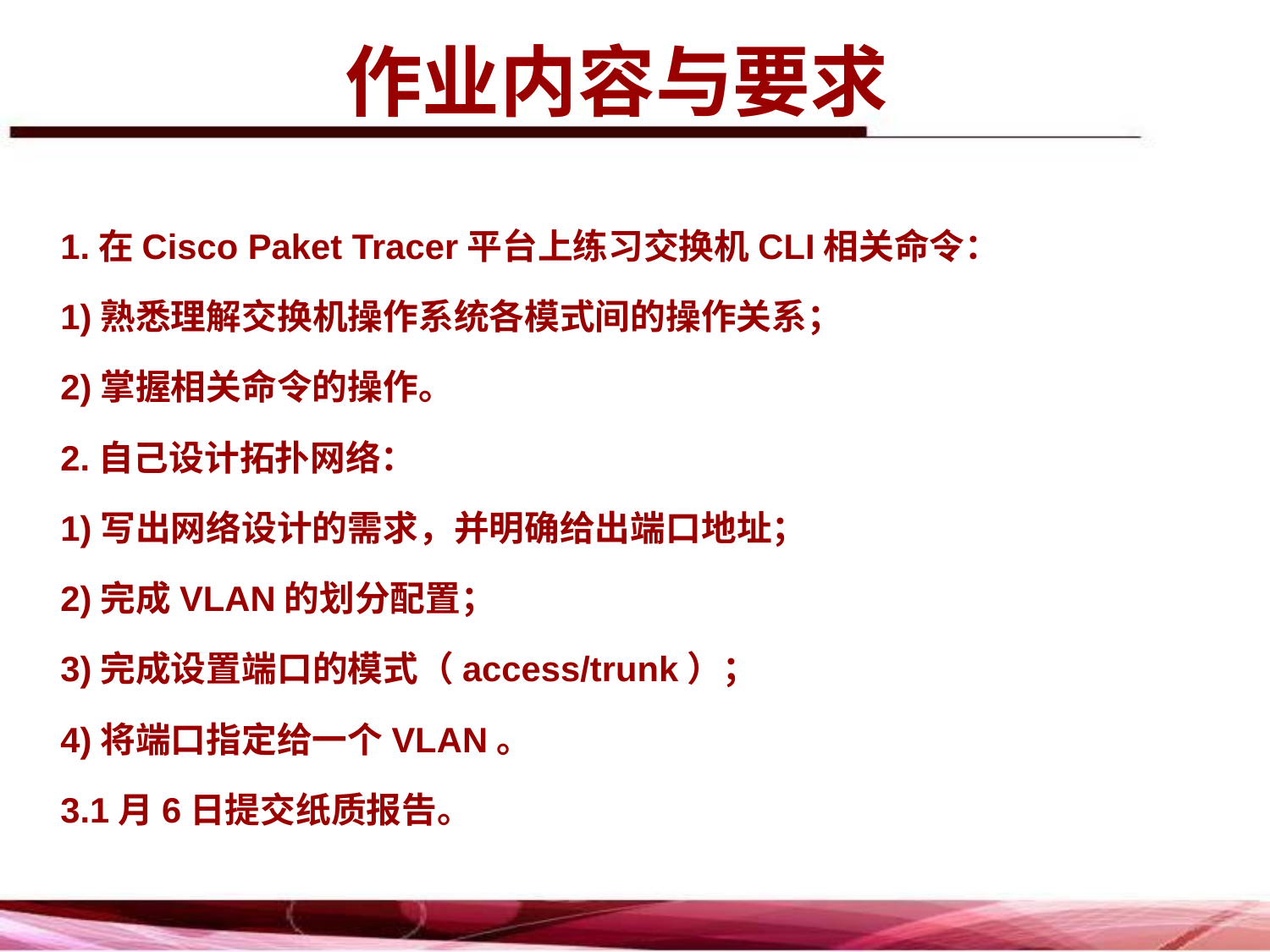

# 作业内容与要求
1.在Cisco Paket Tracer平台上练习交换机CLI相关命令：
1)熟悉理解交换机操作系统各模式间的操作关系；
2)掌握相关命令的操作。
2.自己设计拓扑网络：
1)写出网络设计的需求，并明确给出端口地址；
2)完成VLAN的划分配置；
3)完成设置端口的模式（access/trunk）；
4)将端口指定给一个VLAN。
3.1月6日提交纸质报告。